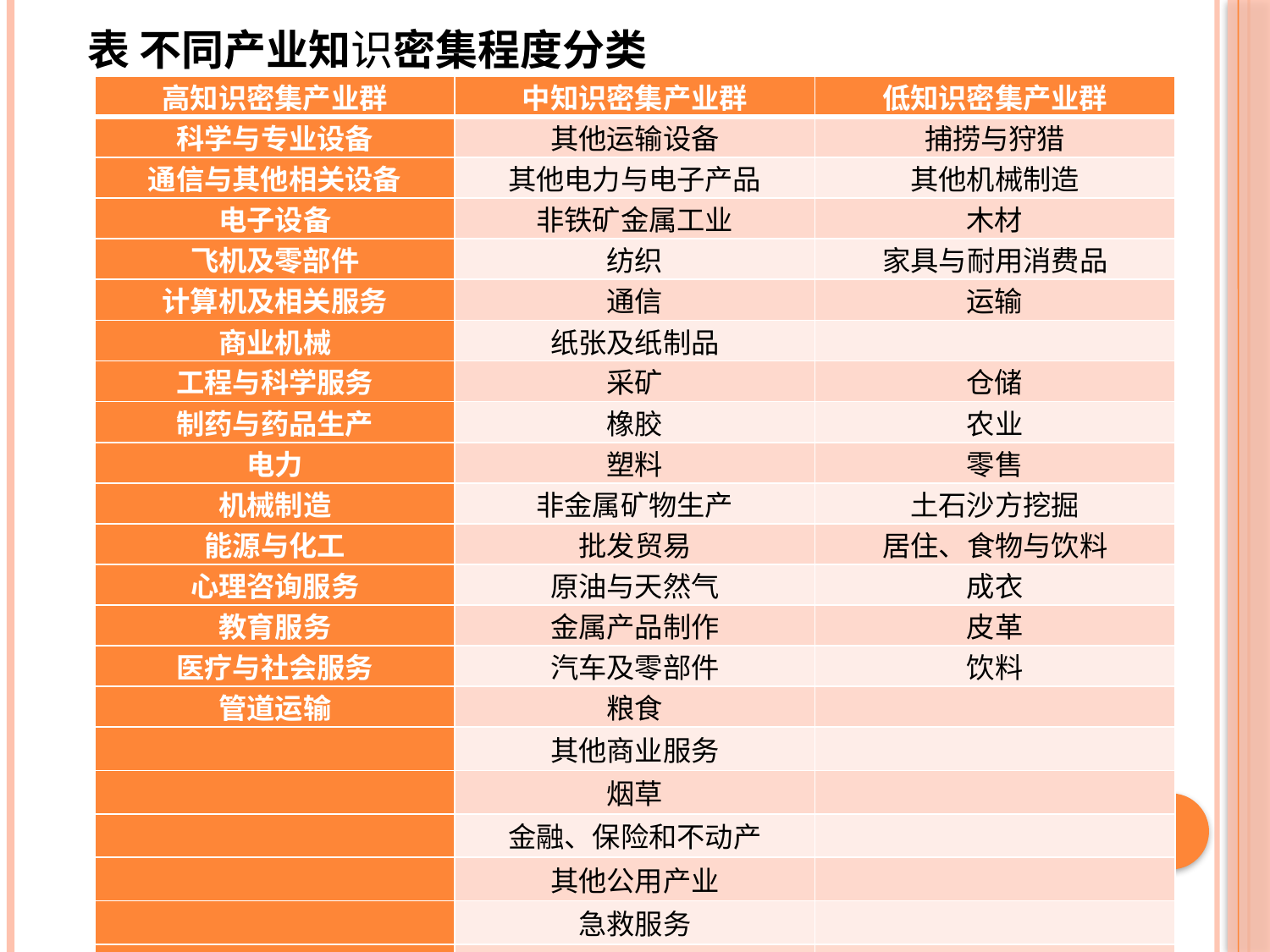

表 不同产业知识密集程度分类
| 高知识密集产业群 | 中知识密集产业群 | 低知识密集产业群 |
| --- | --- | --- |
| 科学与专业设备 | 其他运输设备 | 捕捞与狩猎 |
| 通信与其他相关设备 | 其他电力与电子产品 | 其他机械制造 |
| 电子设备 | 非铁矿金属工业 | 木材 |
| 飞机及零部件 | 纺织 | 家具与耐用消费品 |
| 计算机及相关服务 | 通信 | 运输 |
| 商业机械 | 纸张及纸制品 |  |
| 工程与科学服务 | 采矿 | 仓储 |
| 制药与药品生产 | 橡胶 | 农业 |
| 电力 | 塑料 | 零售 |
| 机械制造 | 非金属矿物生产 | 土石沙方挖掘 |
| 能源与化工 | 批发贸易 | 居住、食物与饮料 |
| 心理咨询服务 | 原油与天然气 | 成衣 |
| 教育服务 | 金属产品制作 | 皮革 |
| 医疗与社会服务 | 汽车及零部件 | 饮料 |
| 管道运输 | 粮食 |  |
|  | 其他商业服务 |  |
|  | 烟草 |  |
|  | 金融、保险和不动产 |  |
|  | 其他公用产业 |  |
|  | 急救服务 |  |
|  | 其他服务 |  |
|  | 印刷与出版 |  |
|  | 建筑 |  |
|  | 娱乐与休闲服务 |  |